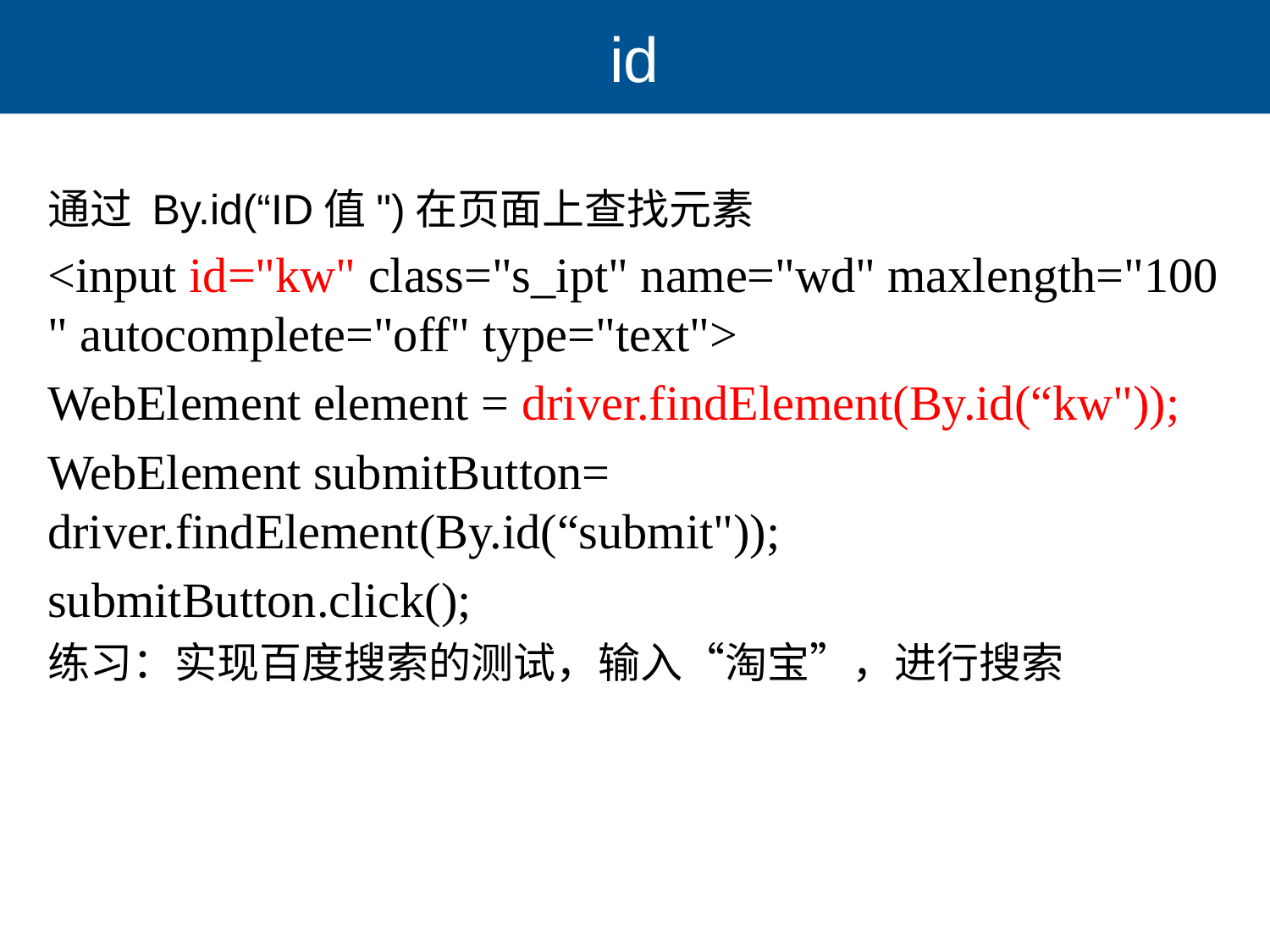

# id
通过 By.id(“ID值")在页面上查找元素
<input id="kw" class="s_ipt" name="wd" maxlength="100" autocomplete="off" type="text">
WebElement element = driver.findElement(By.id(“kw"));
WebElement submitButton= driver.findElement(By.id(“submit"));
submitButton.click();
练习：实现百度搜索的测试，输入“淘宝”，进行搜索